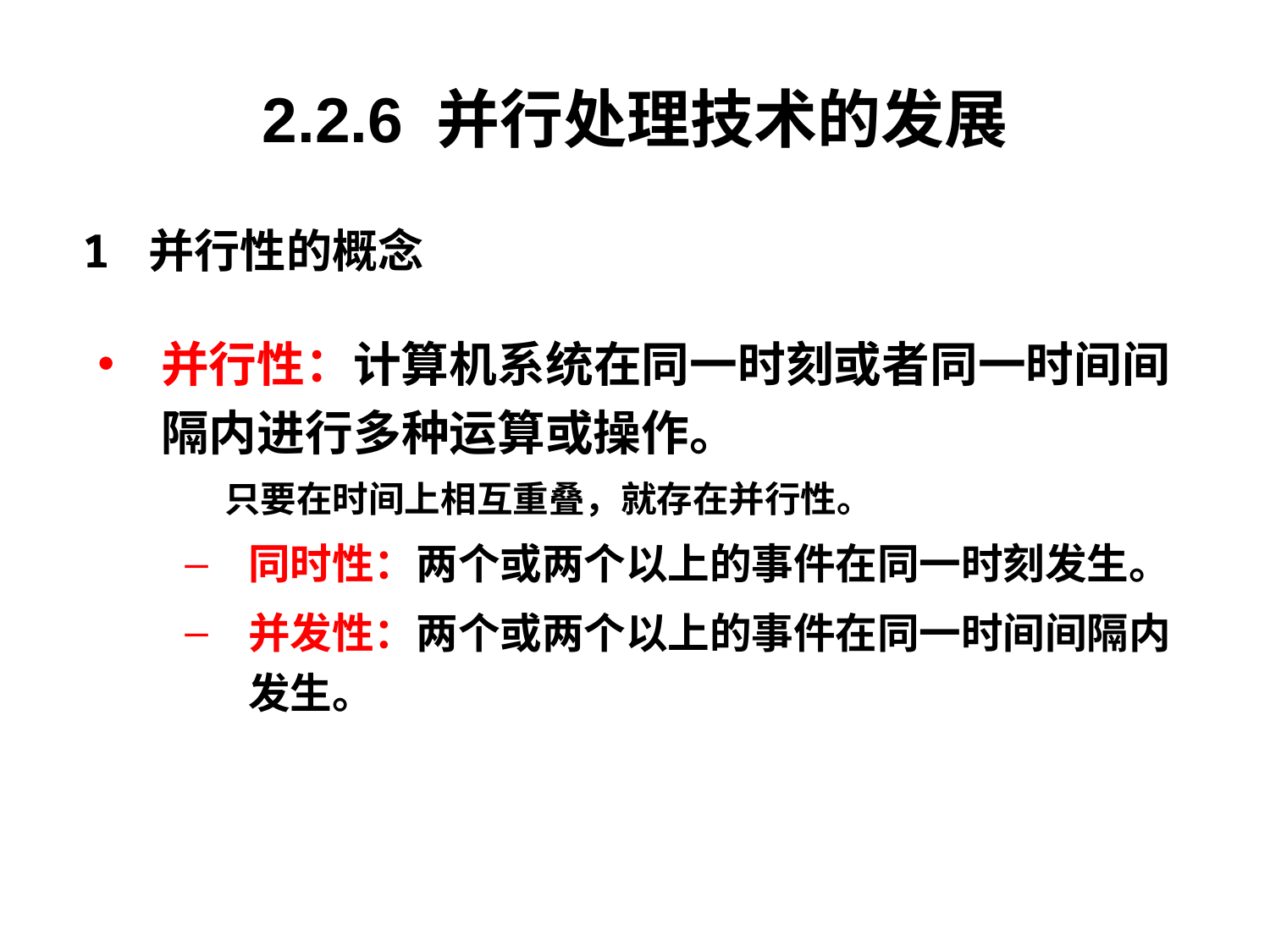

2.2.6 并行处理技术的发展
 1 并行性的概念
并行性：计算机系统在同一时刻或者同一时间间隔内进行多种运算或操作。
只要在时间上相互重叠，就存在并行性。
同时性：两个或两个以上的事件在同一时刻发生。
并发性：两个或两个以上的事件在同一时间间隔内发生。